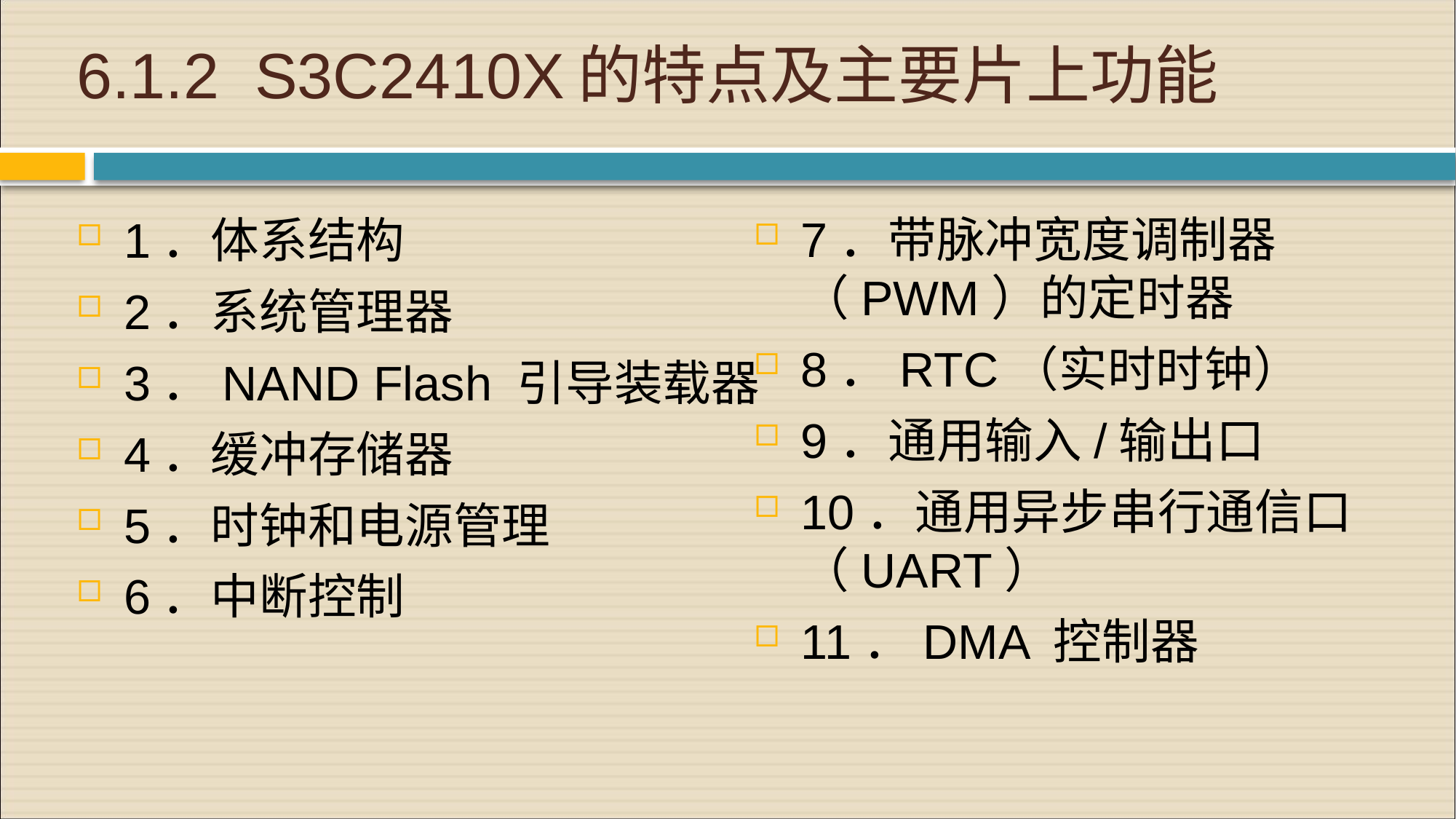

# 6.1.2  S3C2410X的特点及主要片上功能
7．带脉冲宽度调制器（PWM）的定时器
8．RTC（实时时钟）
9．通用输入/输出口
10．通用异步串行通信口（UART）
11．DMA 控制器

1．体系结构
2．系统管理器
3．NAND Flash 引导装载器
4．缓冲存储器
5．时钟和电源管理
6．中断控制